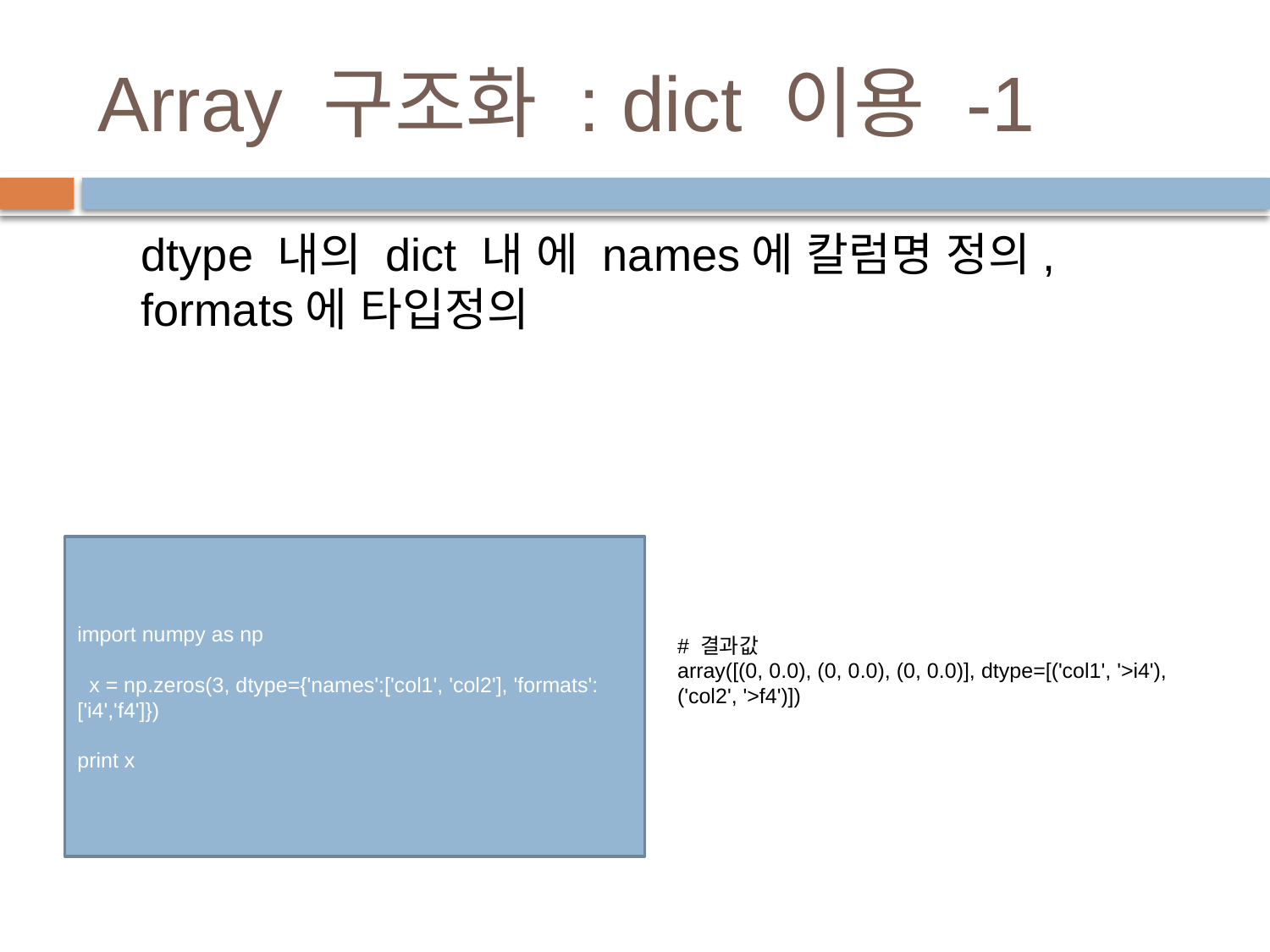

# Array 구조화 : dict 이용 -1
dtype 내의 dict 내 에 names에 칼럼명 정의, formats에 타입정의
import numpy as np

  x = np.zeros(3, dtype={'names':['col1', 'col2'], 'formats':['i4','f4']})

print x
# 결과값 array([(0, 0.0), (0, 0.0), (0, 0.0)], dtype=[('col1', '>i4'), ('col2', '>f4')])